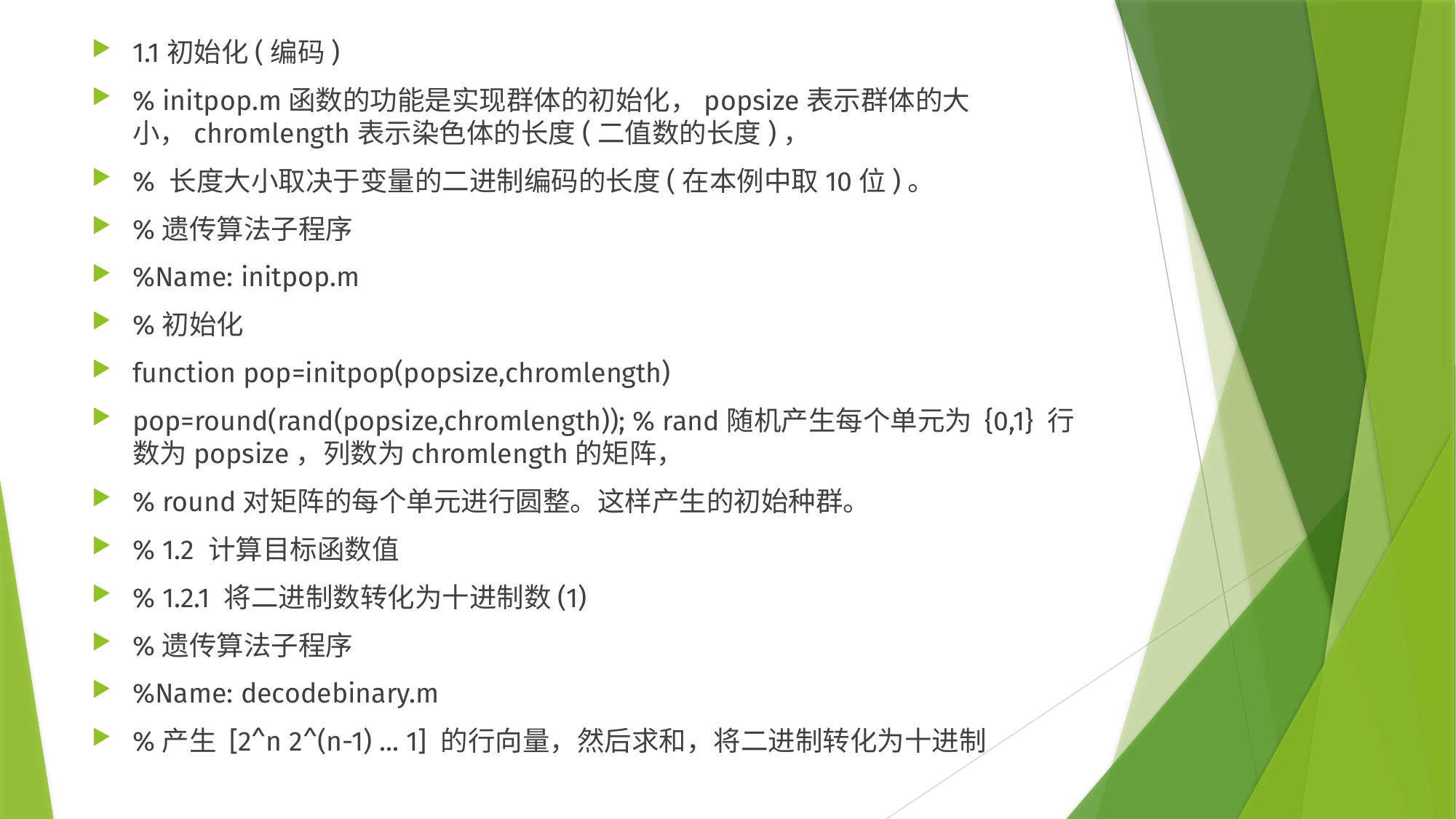

1.1初始化(编码)
% initpop.m函数的功能是实现群体的初始化，popsize表示群体的大小，chromlength表示染色体的长度(二值数的长度)，
% 长度大小取决于变量的二进制编码的长度(在本例中取10位)。
%遗传算法子程序
%Name: initpop.m
%初始化
function pop=initpop(popsize,chromlength)
pop=round(rand(popsize,chromlength)); % rand随机产生每个单元为 {0,1} 行数为popsize，列数为chromlength的矩阵，
% round对矩阵的每个单元进行圆整。这样产生的初始种群。
% 1.2 计算目标函数值
% 1.2.1 将二进制数转化为十进制数(1)
%遗传算法子程序
%Name: decodebinary.m
%产生 [2^n 2^(n-1) ... 1] 的行向量，然后求和，将二进制转化为十进制